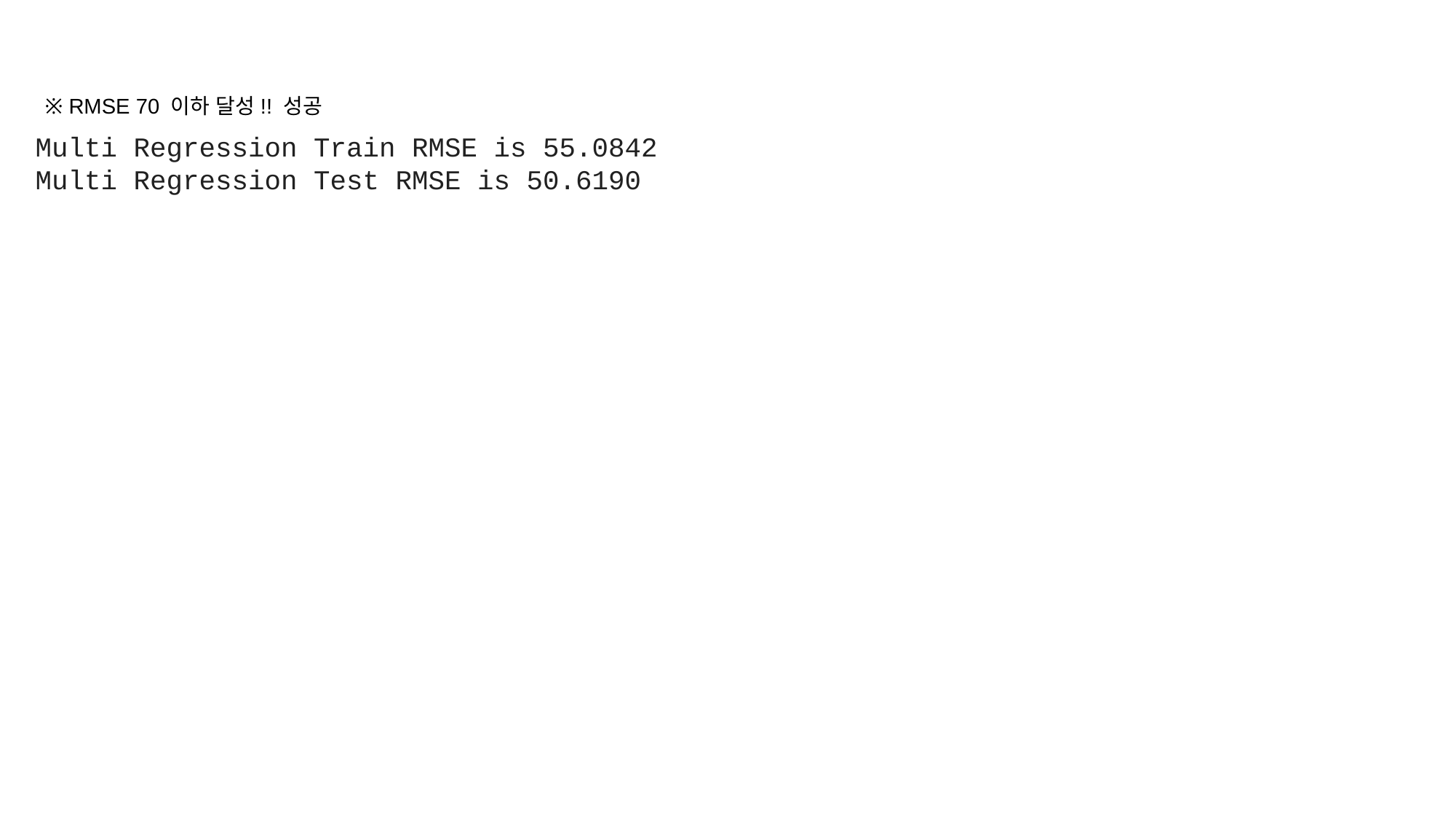

※ RMSE 70 이하 달성!! 성공
Multi Regression Train RMSE is 55.0842 Multi Regression Test RMSE is 50.6190